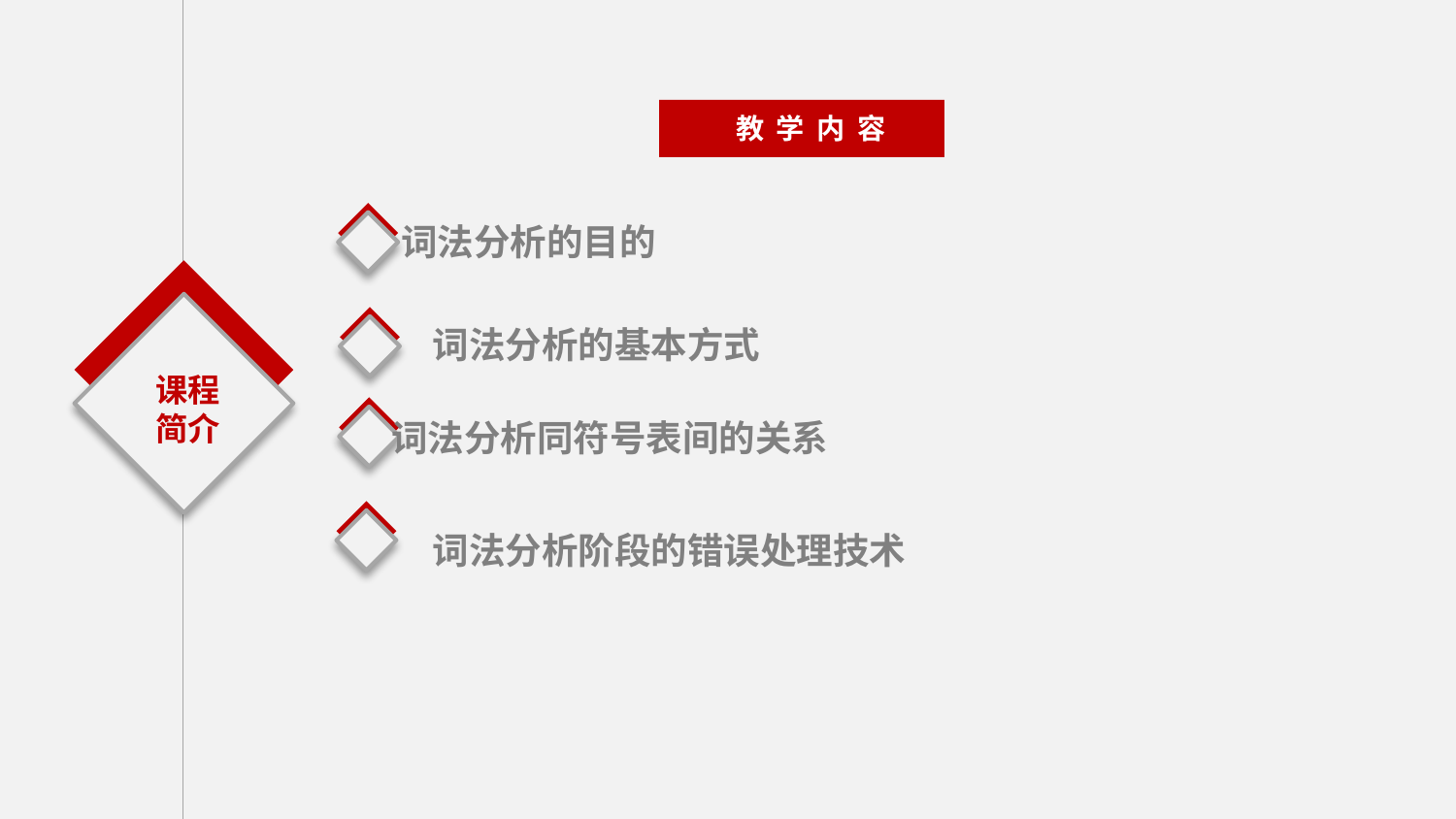

教学内容

词法分析的目的

词法分析的基本方式

课程
简介
词法分析同符号表间的关系

词法分析阶段的错误处理技术